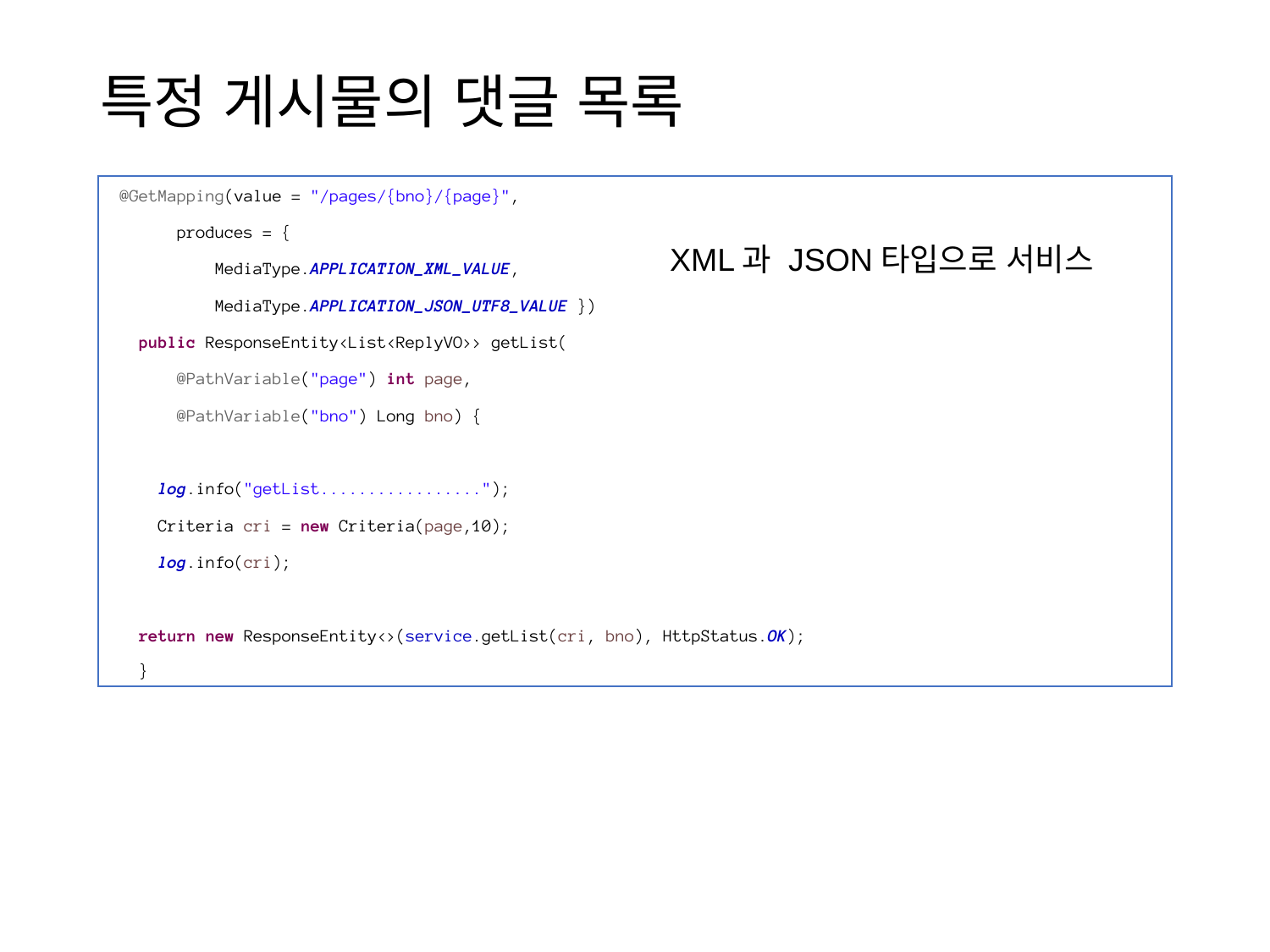

# 특정 게시물의 댓글 목록

 @GetMapping(value = "/pages/{bno}/{page}",
       produces = {
           MediaType.APPLICATION_XML_VALUE,
           MediaType.APPLICATION_JSON_UTF8_VALUE })
   public ResponseEntity<List<ReplyVO>> getList(
       @PathVariable("page") int page,
       @PathVariable("bno") Long bno) {

     log.info("getList.................");
     Criteria cri = new Criteria(page,10);
     log.info(cri);

   return new ResponseEntity<>(service.getList(cri, bno), HttpStatus.OK);
   }
XML과 JSON타입으로 서비스